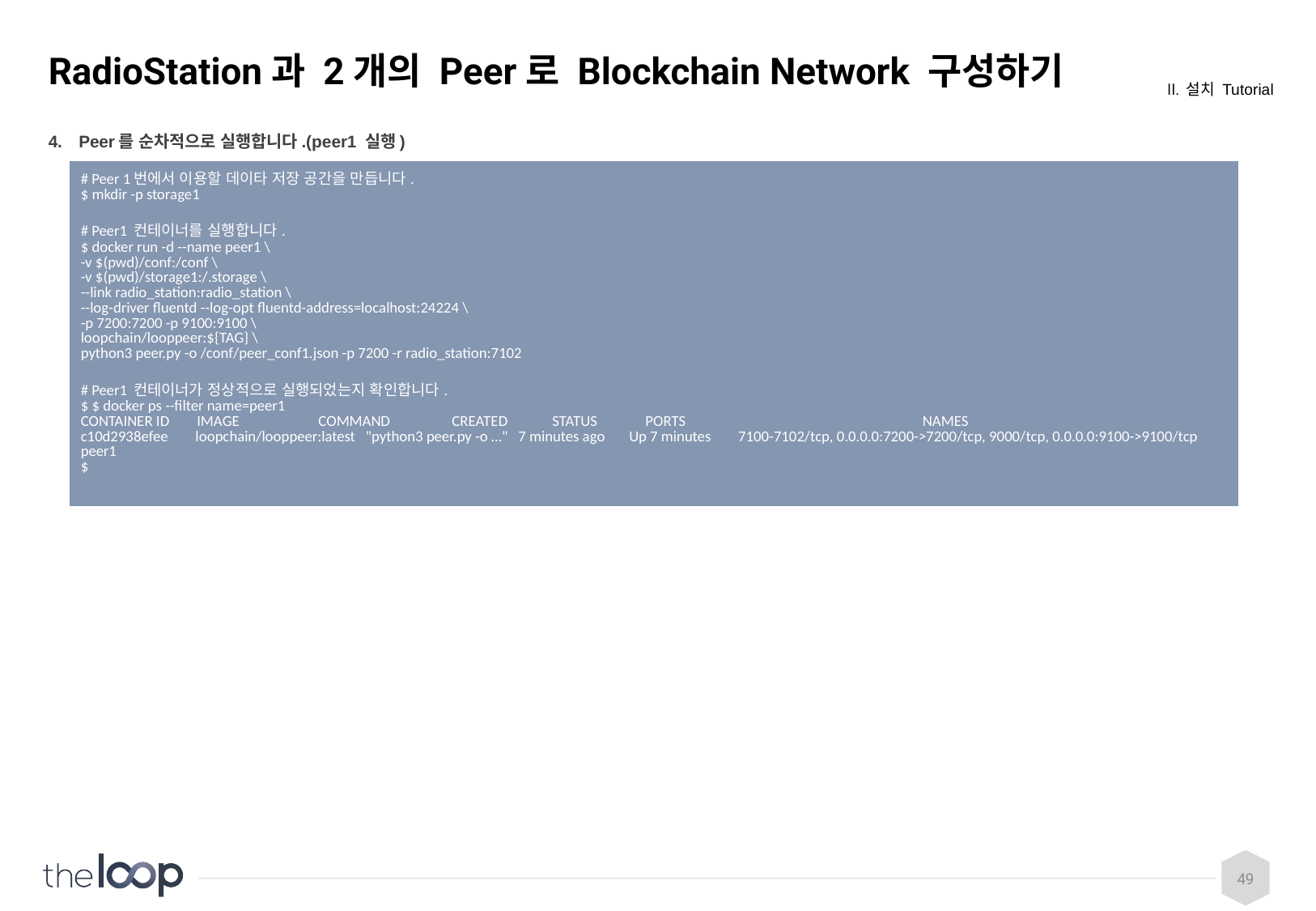

# RadioStation과 2개의 Peer로 Blockchain Network 구성하기
II. 설치 Tutorial

Peer를 순차적으로 실행합니다.(peer1 실행)

| # Peer 1번에서 이용할 데이타 저장 공간을 만듭니다. $ mkdir -p storage1 # Peer1 컨테이너를 실행합니다. $ docker run -d --name peer1 \ -v $(pwd)/conf:/conf \ -v $(pwd)/storage1:/.storage \ --link radio\_station:radio\_station \ --log-driver fluentd --log-opt fluentd-address=localhost:24224 \ -p 7200:7200 -p 9100:9100 \ loopchain/looppeer:${TAG} \ python3 peer.py -o /conf/peer\_conf1.json -p 7200 -r radio\_station:7102 # Peer1 컨테이너가 정상적으로 실행되었는지 확인합니다. $ $ docker ps --filter name=peer1 CONTAINER ID IMAGE COMMAND CREATED STATUS PORTS NAMES c10d2938efee loopchain/looppeer:latest "python3 peer.py -o …" 7 minutes ago Up 7 minutes 7100-7102/tcp, 0.0.0.0:7200->7200/tcp, 9000/tcp, 0.0.0.0:9100->9100/tcp peer1 $ |
| --- |
49